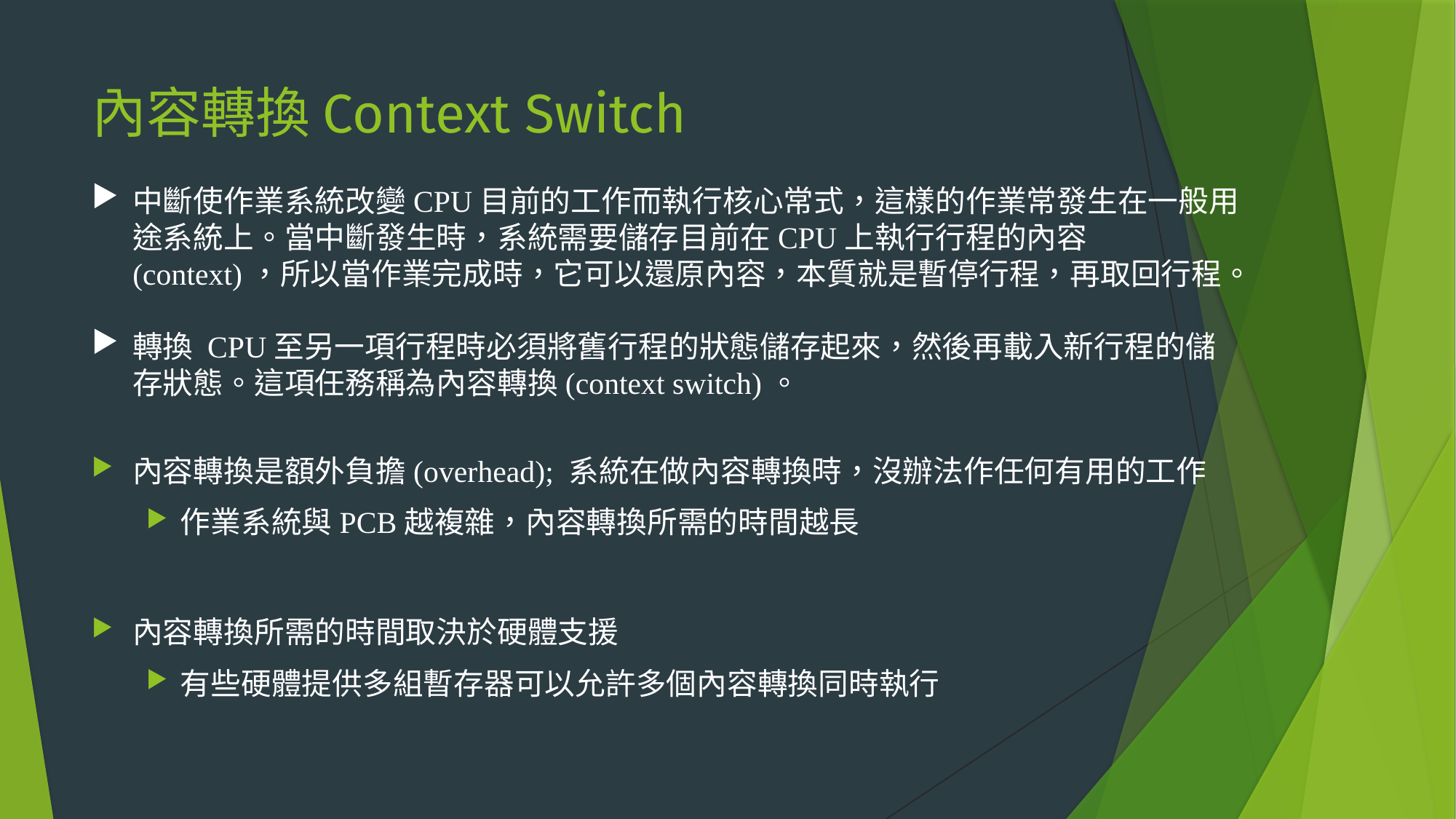

# 內容轉換Context Switch
中斷使作業系統改變CPU目前的工作而執行核心常式，這樣的作業常發生在一般用途系統上。當中斷發生時，系統需要儲存目前在CPU上執行行程的內容 (context)，所以當作業完成時，它可以還原內容，本質就是暫停行程，再取回行程。

轉換 CPU至另一項行程時必須將舊行程的狀態儲存起來，然後再載入新行程的儲存狀態。這項任務稱為內容轉換(context switch)。

內容轉換是額外負擔(overhead); 系統在做內容轉換時，沒辦法作任何有用的工作
作業系統與PCB越複雜，內容轉換所需的時間越長

內容轉換所需的時間取決於硬體支援
有些硬體提供多組暫存器可以允許多個內容轉換同時執行